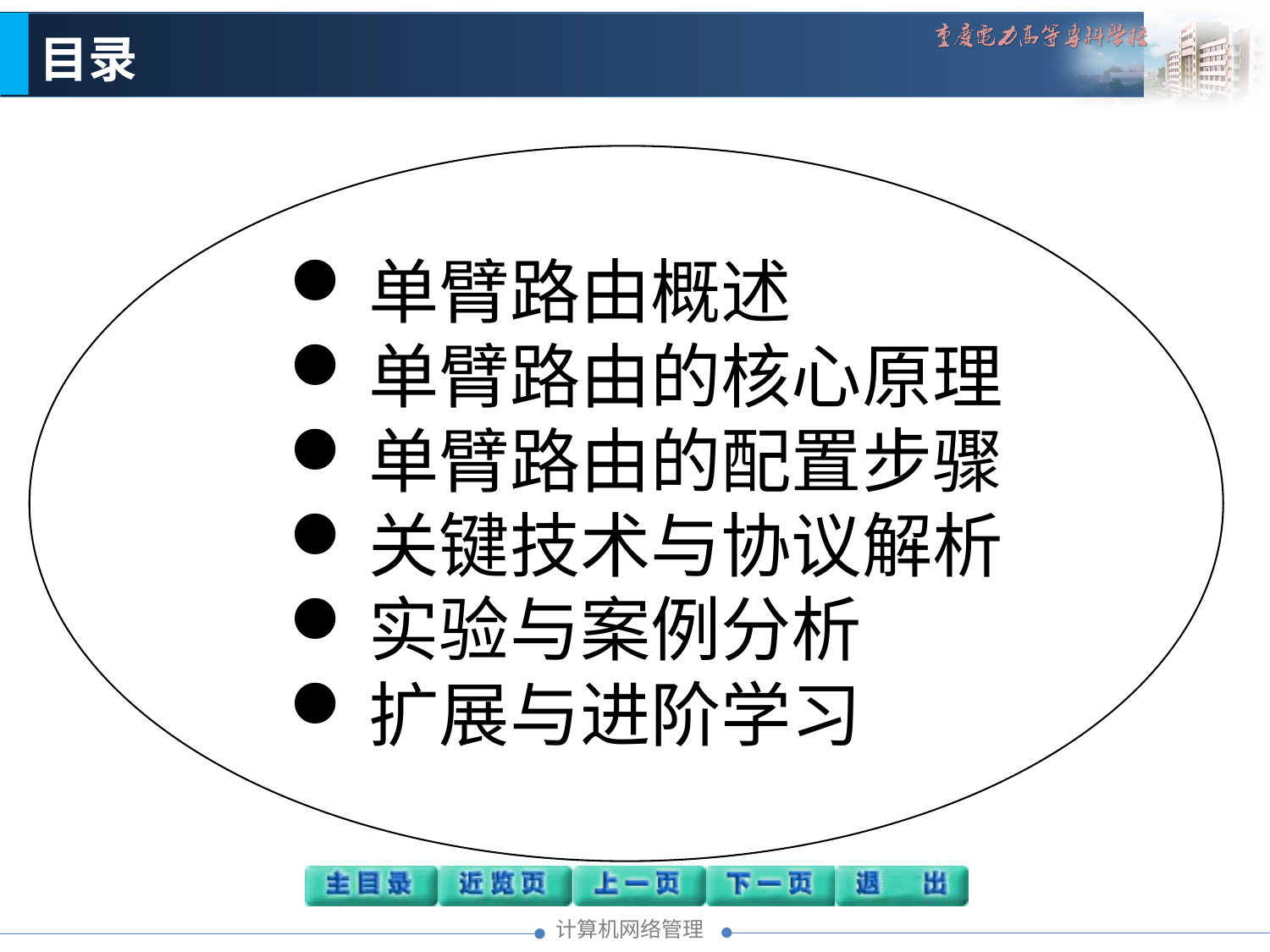

目录

单臂路由概述
单臂路由的核心原理
单臂路由的配置步骤
关键技术与协议解析
实验与案例分析
扩展与进阶学习